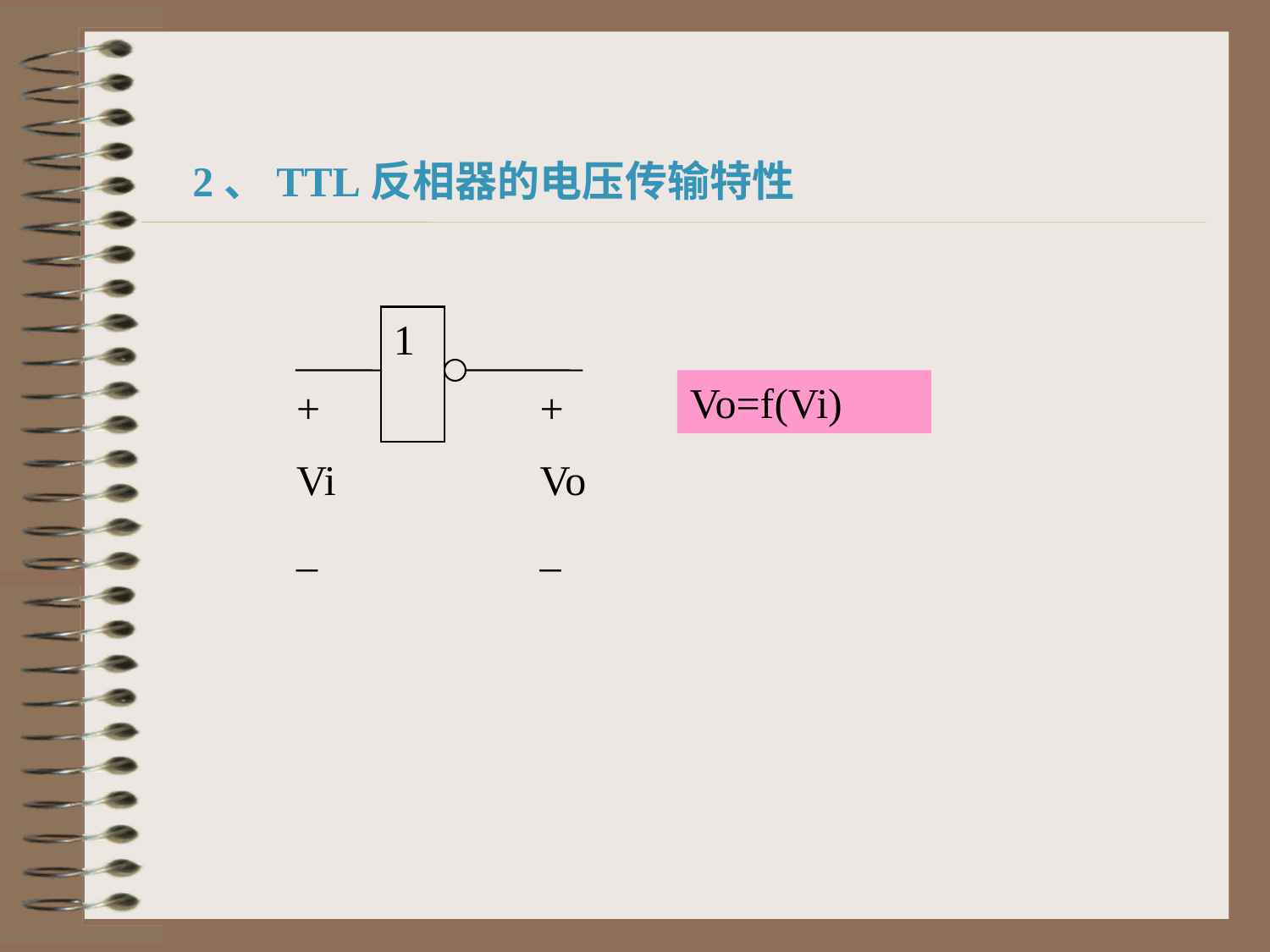

2、TTL反相器的电压传输特性
1

+
Vi
_
+
Vo
_
Vo=f(Vi)